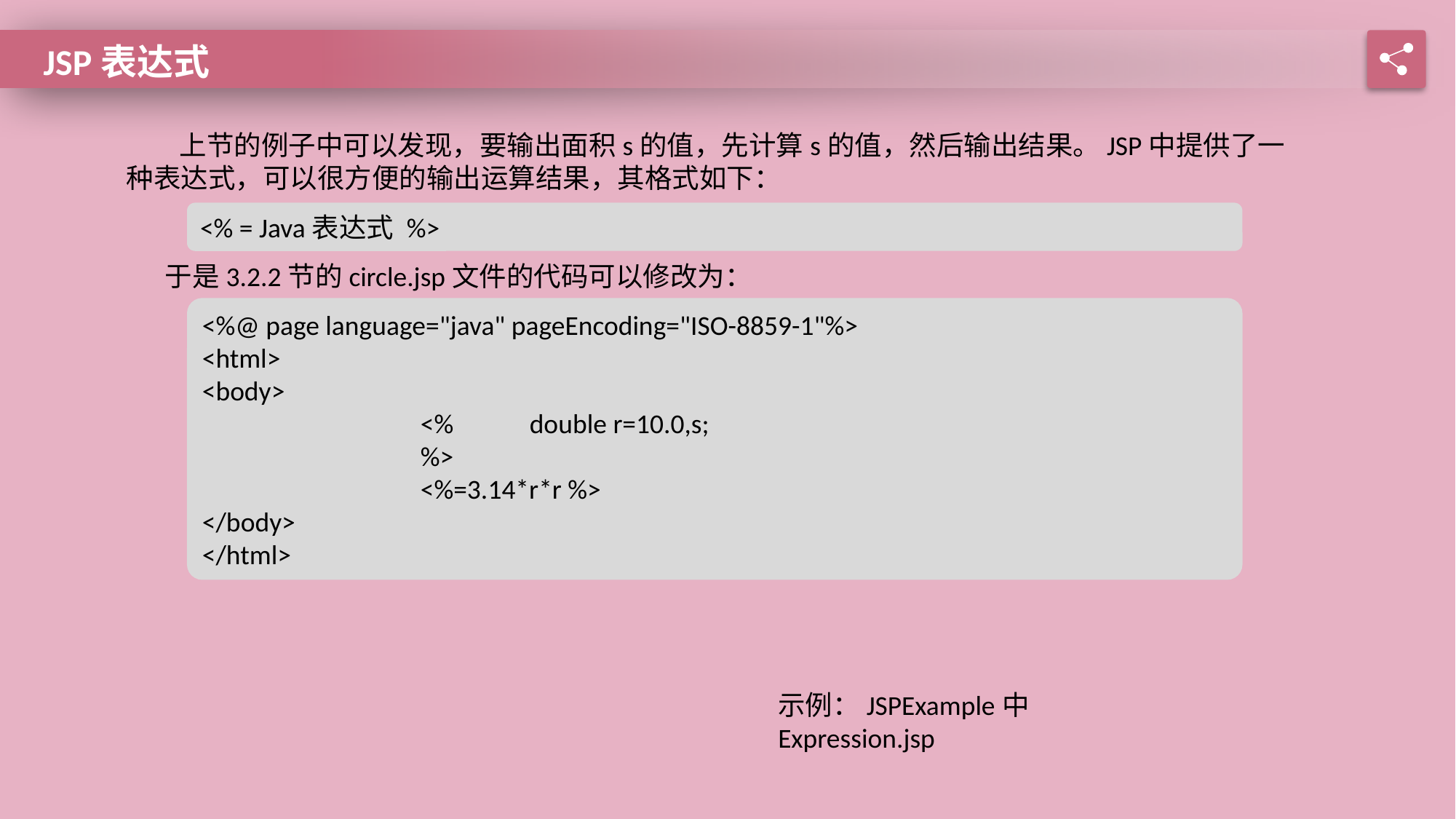

JSP表达式
上节的例子中可以发现，要输出面积s的值，先计算s的值，然后输出结果。JSP中提供了一种表达式，可以很方便的输出运算结果，其格式如下：
<% = Java表达式 %>
于是3.2.2节的circle.jsp文件的代码可以修改为：
<%@ page language="java" pageEncoding="ISO-8859-1"%>
<html>
<body>
		<%	double r=10.0,s;
		%>
		<%=3.14*r*r %>
</body>
</html>
示例：JSPExample中Expression.jsp